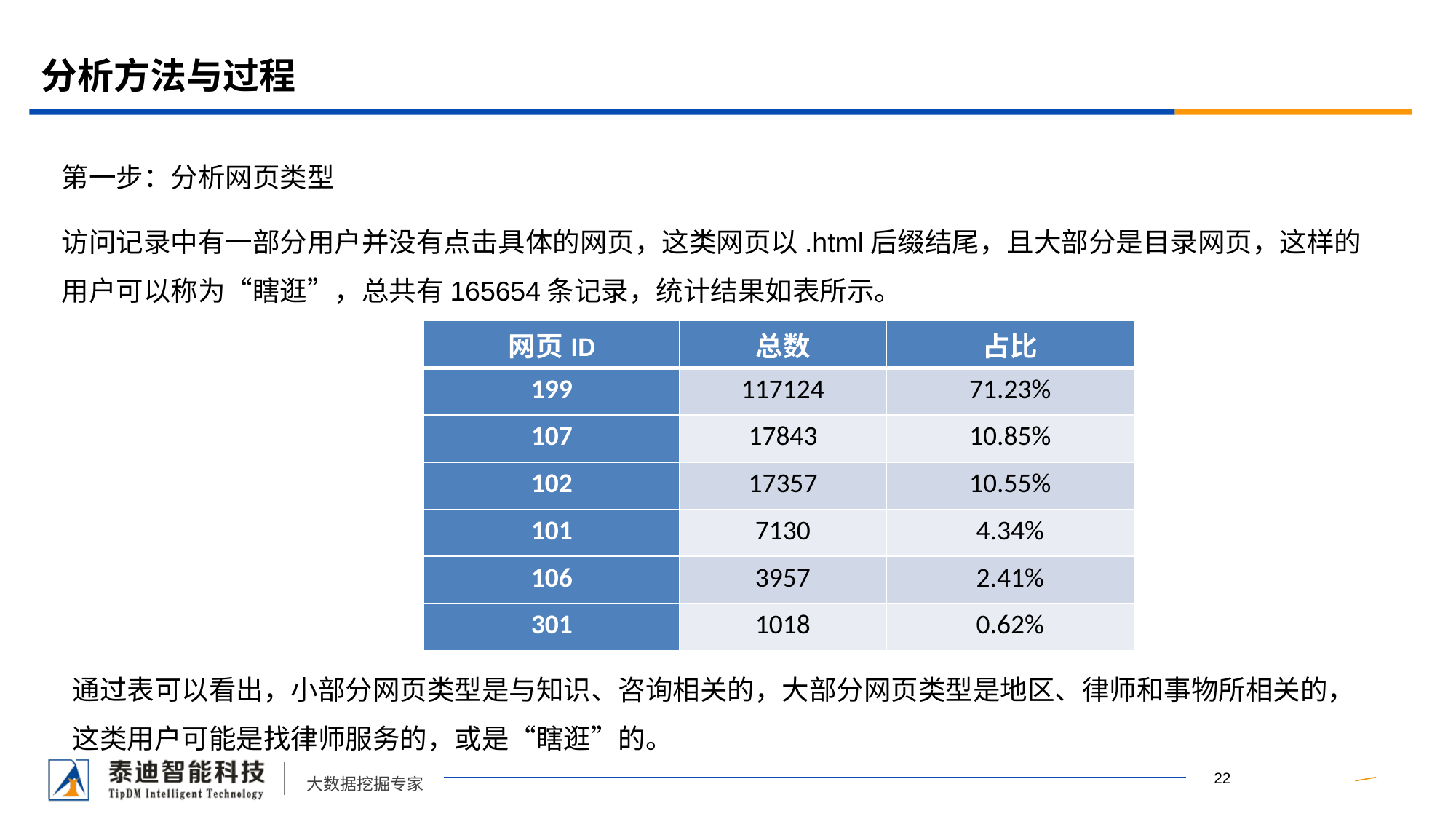

# 分析方法与过程
第一步：分析网页类型
访问记录中有一部分用户并没有点击具体的网页，这类网页以.html后缀结尾，且大部分是目录网页，这样的用户可以称为“瞎逛”，总共有165654条记录，统计结果如表所示。
| 网页ID | 总数 | 占比 |
| --- | --- | --- |
| 199 | 117124 | 71.23% |
| 107 | 17843 | 10.85% |
| 102 | 17357 | 10.55% |
| 101 | 7130 | 4.34% |
| 106 | 3957 | 2.41% |
| 301 | 1018 | 0.62% |
通过表可以看出，小部分网页类型是与知识、咨询相关的，大部分网页类型是地区、律师和事物所相关的，这类用户可能是找律师服务的，或是“瞎逛”的。